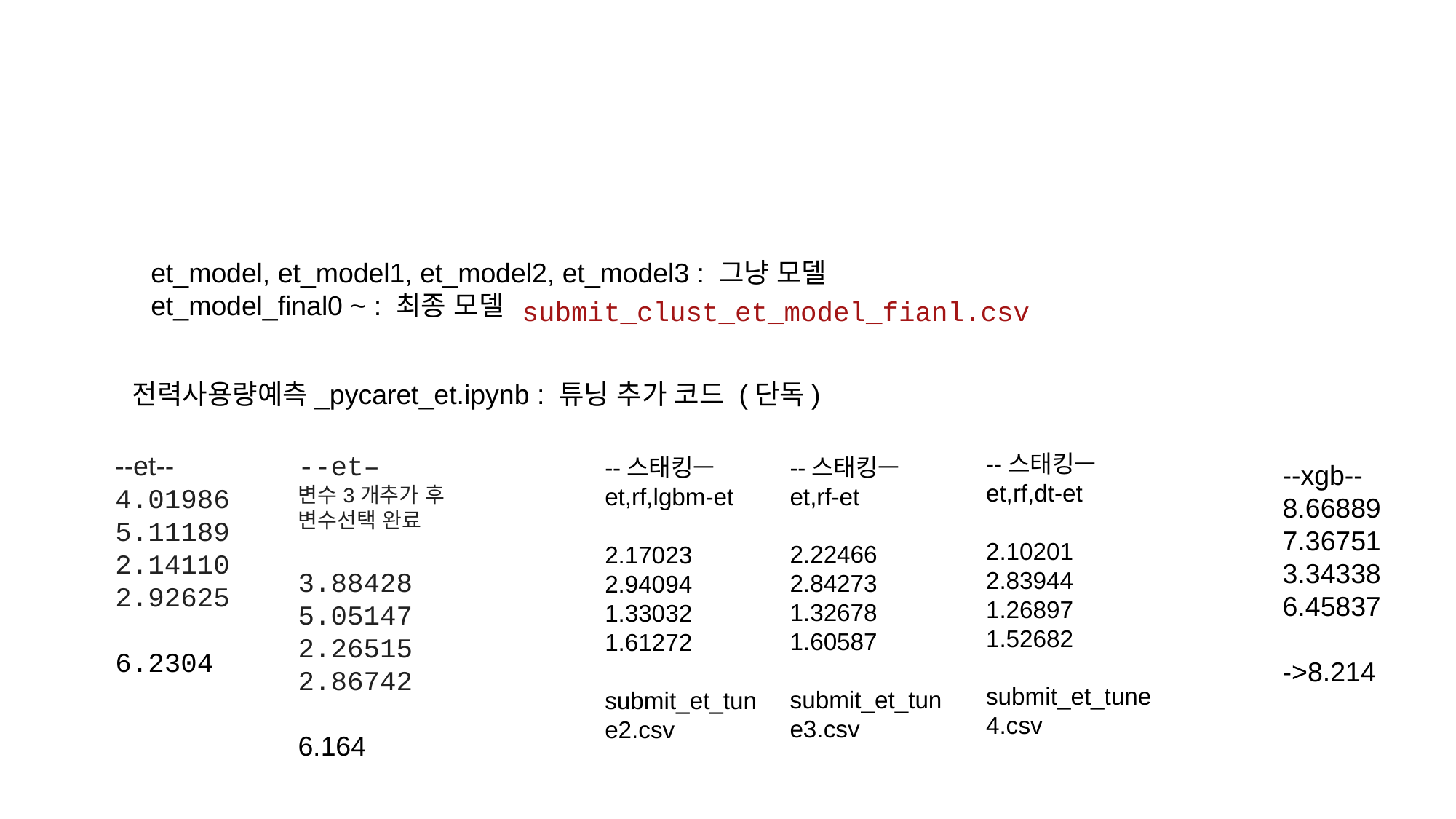

et_model, et_model1, et_model2, et_model3 : 그냥 모델
et_model_final0 ~ : 최종 모델
submit_clust_et_model_fianl.csv
전력사용량예측_pycaret_et.ipynb : 튜닝 추가 코드 (단독)
--et--
4.01986
5.11189
2.14110
2.92625

6.2304
--et–
변수3개추가 후
변수선택 완료

3.88428
5.05147
2.26515
2.86742

6.164
--스태킹—
et,rf,dt-et

2.10201
2.83944
1.26897
1.52682

submit_et_tune4.csv
--스태킹—
et,rf-et

2.22466
2.84273
1.32678
1.60587

submit_et_tune3.csv
--스태킹—
et,rf,lgbm-et

2.17023
2.94094
1.33032
1.61272

submit_et_tune2.csv
--xgb--
8.66889
7.36751
3.34338
6.45837

->8.214